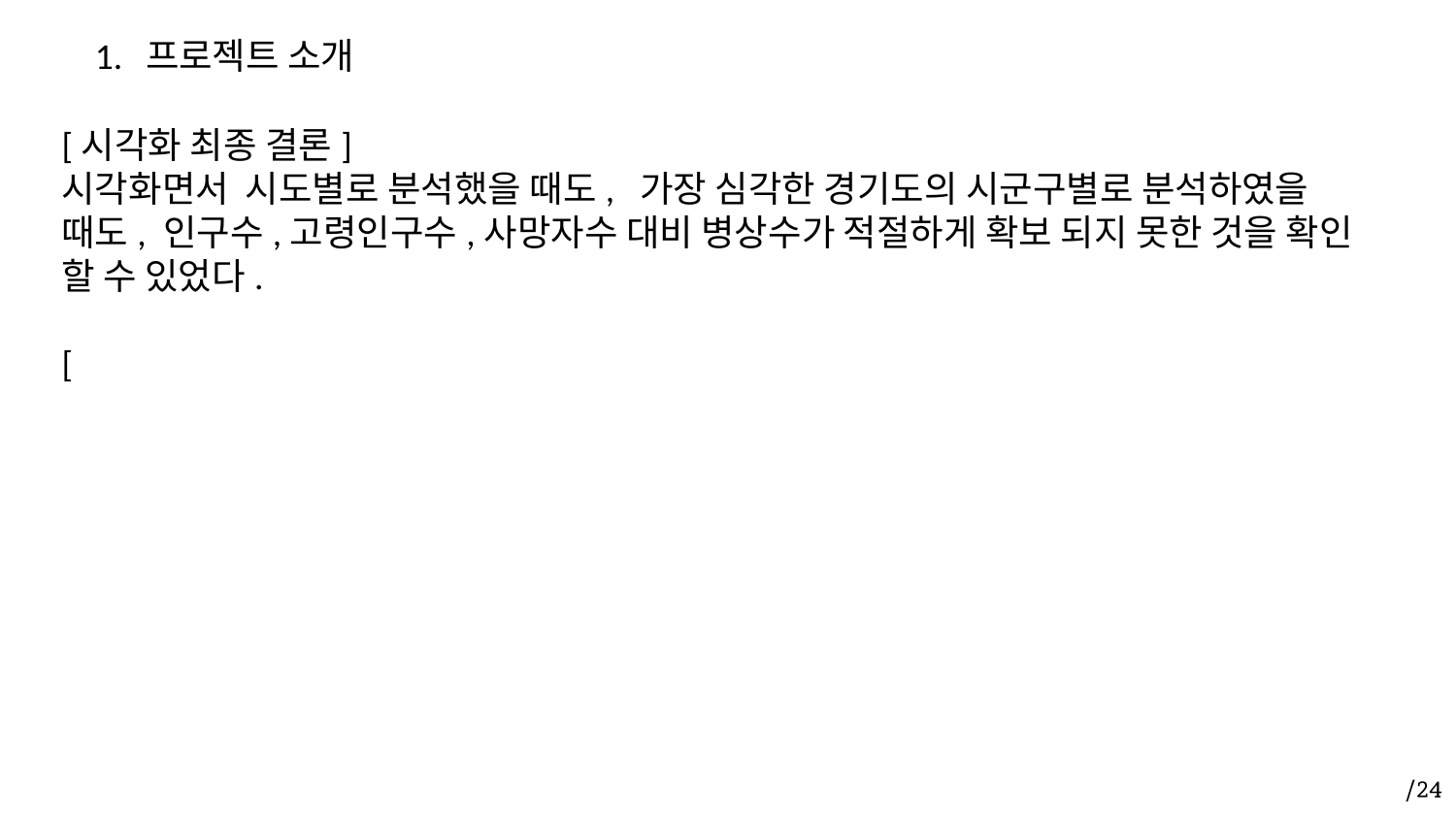

# 프로젝트 소개
[시각화 최종 결론]
시각화면서  시도별로 분석했을 때도,  가장 심각한 경기도의 시군구별로 분석하였을 때도, 인구수,고령인구수,사망자수 대비 병상수가 적절하게 확보 되지 못한 것을 확인 할 수 있었다.

[